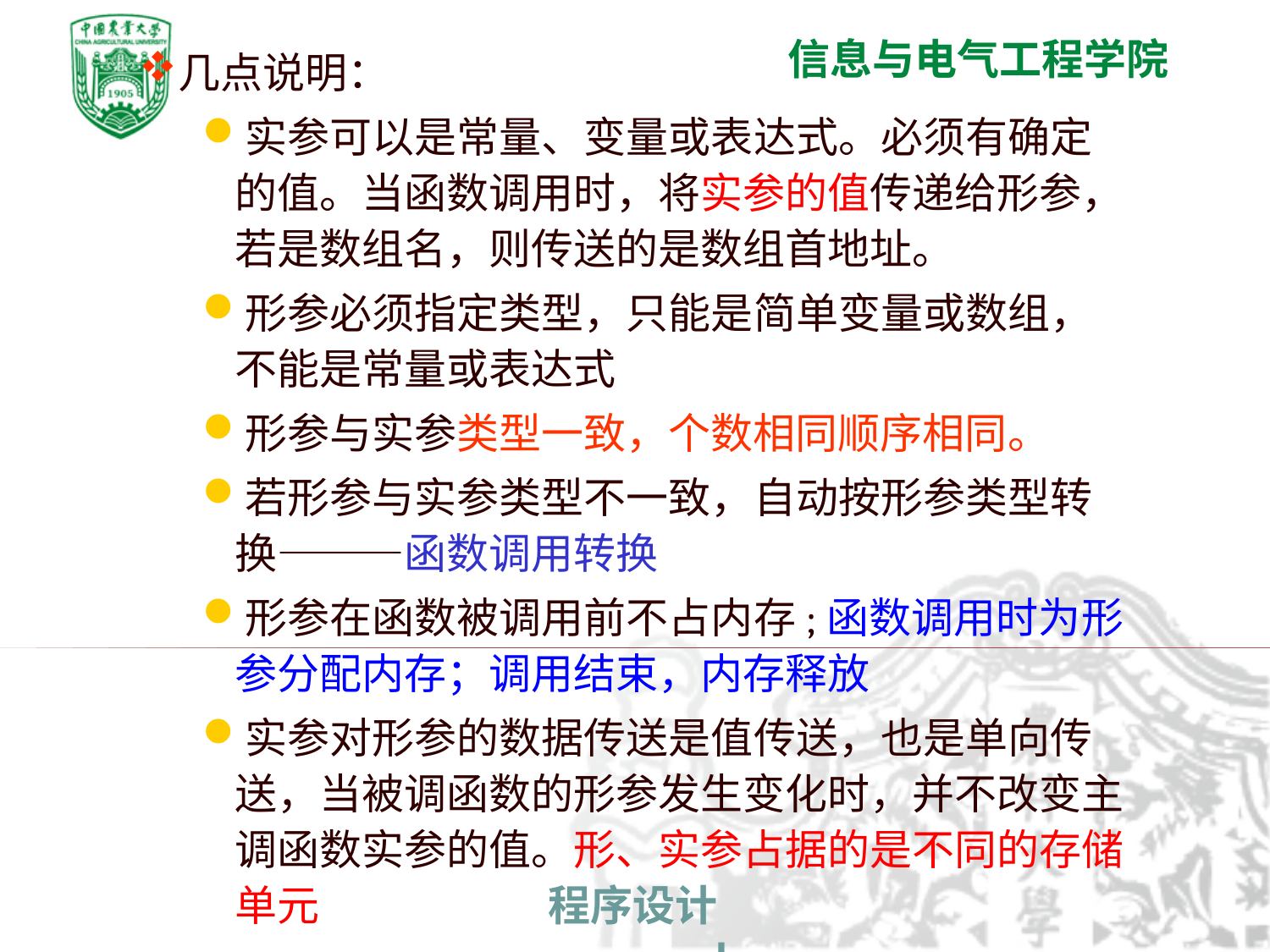

几点说明：
实参可以是常量、变量或表达式。必须有确定的值。当函数调用时，将实参的值传递给形参，若是数组名，则传送的是数组首地址。
形参必须指定类型，只能是简单变量或数组，不能是常量或表达式
形参与实参类型一致，个数相同顺序相同。
若形参与实参类型不一致，自动按形参类型转换———函数调用转换
形参在函数被调用前不占内存;函数调用时为形参分配内存；调用结束，内存释放
实参对形参的数据传送是值传送，也是单向传送，当被调函数的形参发生变化时，并不改变主调函数实参的值。形、实参占据的是不同的存储单元